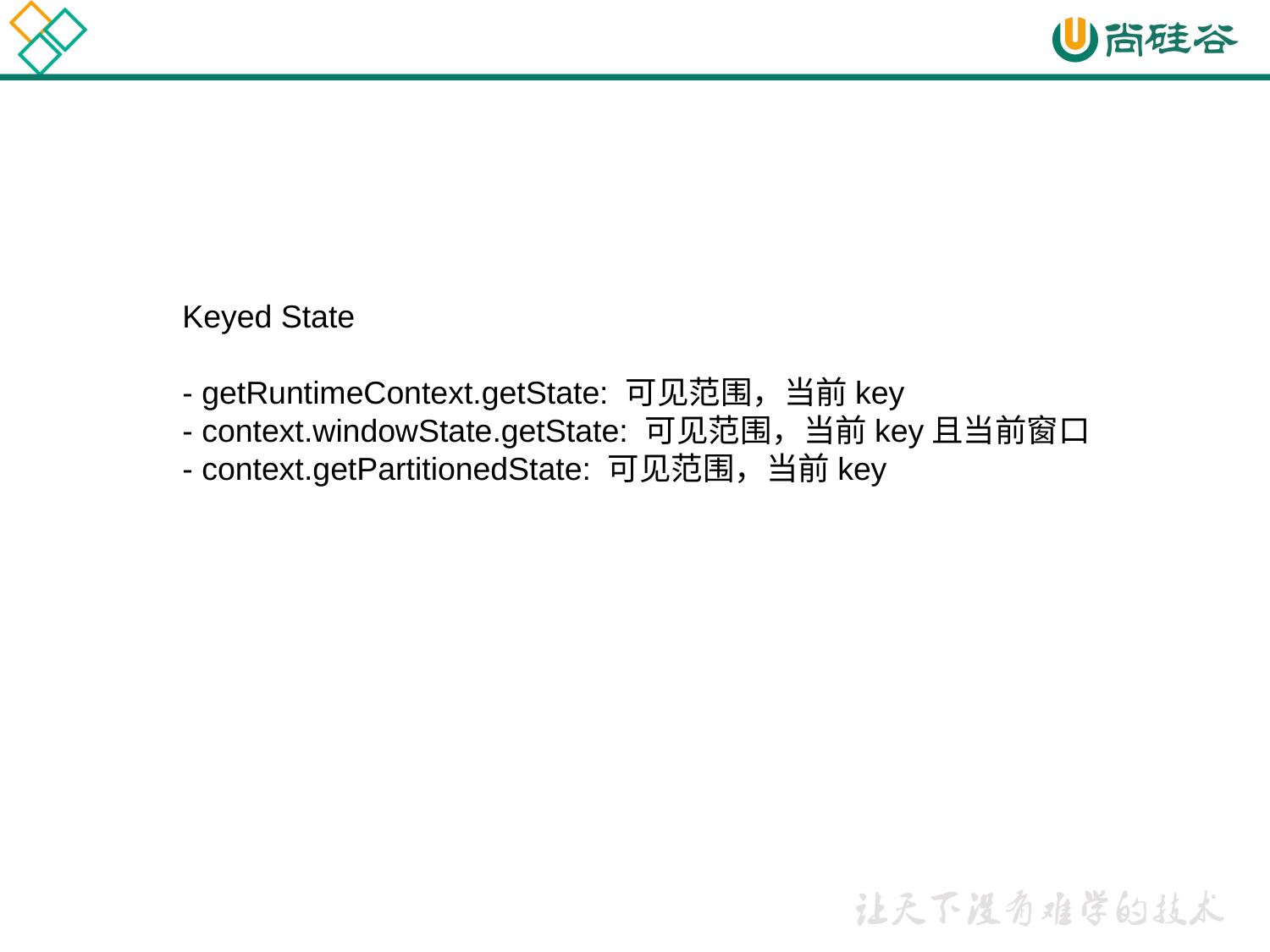

Keyed State

- getRuntimeContext.getState: 可见范围，当前key
- context.windowState.getState: 可见范围，当前key且当前窗口
- context.getPartitionedState: 可见范围，当前key